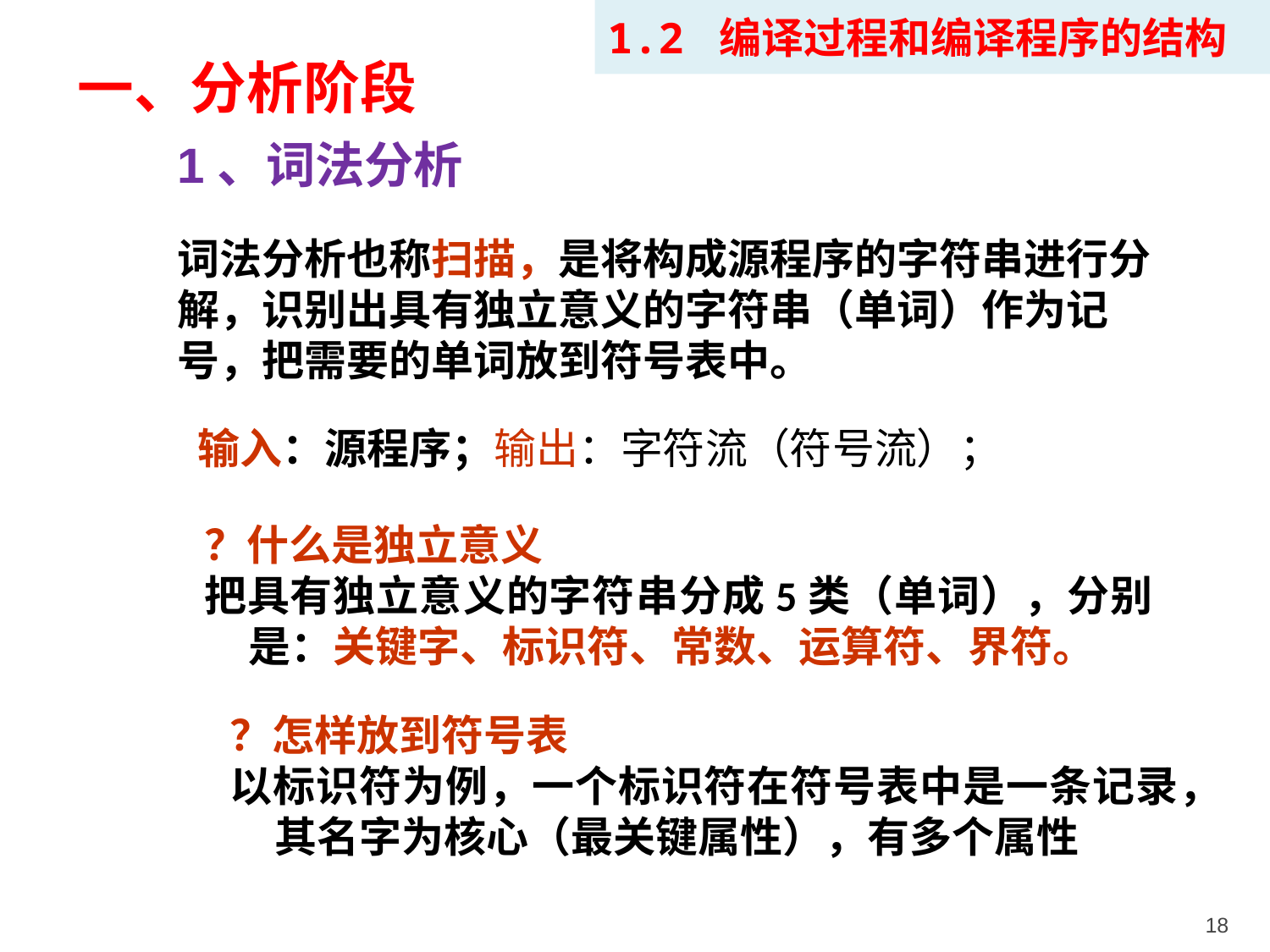

1.2 编译过程和编译程序的结构
一、分析阶段
1、词法分析
词法分析也称扫描，是将构成源程序的字符串进行分解，识别出具有独立意义的字符串（单词）作为记号，把需要的单词放到符号表中。
输入：源程序；输出：字符流（符号流）；
？什么是独立意义
把具有独立意义的字符串分成5类（单词），分别是：关键字、标识符、常数、运算符、界符。
？怎样放到符号表
以标识符为例，一个标识符在符号表中是一条记录，其名字为核心（最关键属性），有多个属性
18